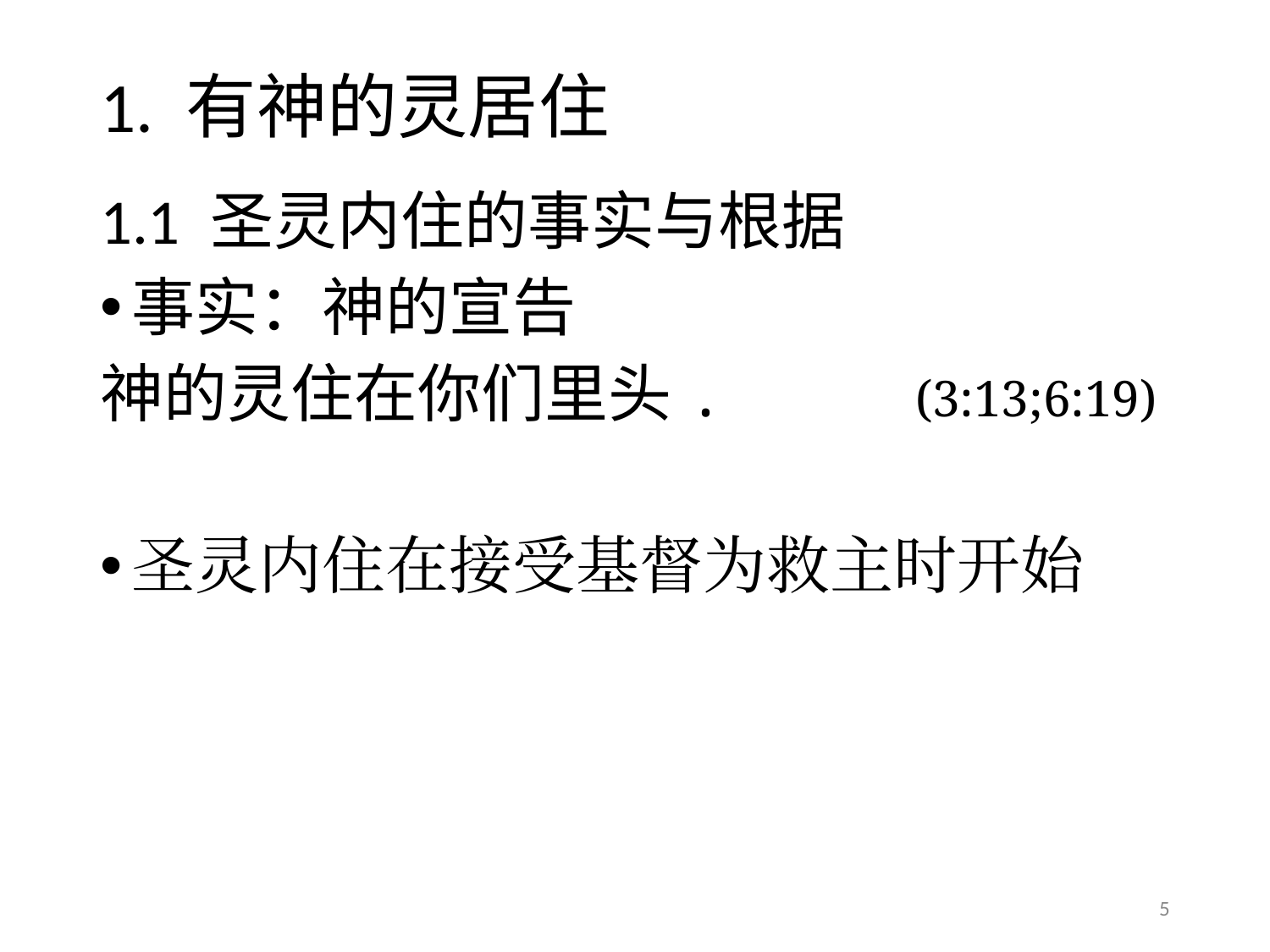

# 1. 有神的灵居住
1.1 圣灵内住的事实与根据
事实：神的宣告
神的灵住在你们里头.     (3:13;6:19)

圣灵内住在接受基督为救主时开始
5